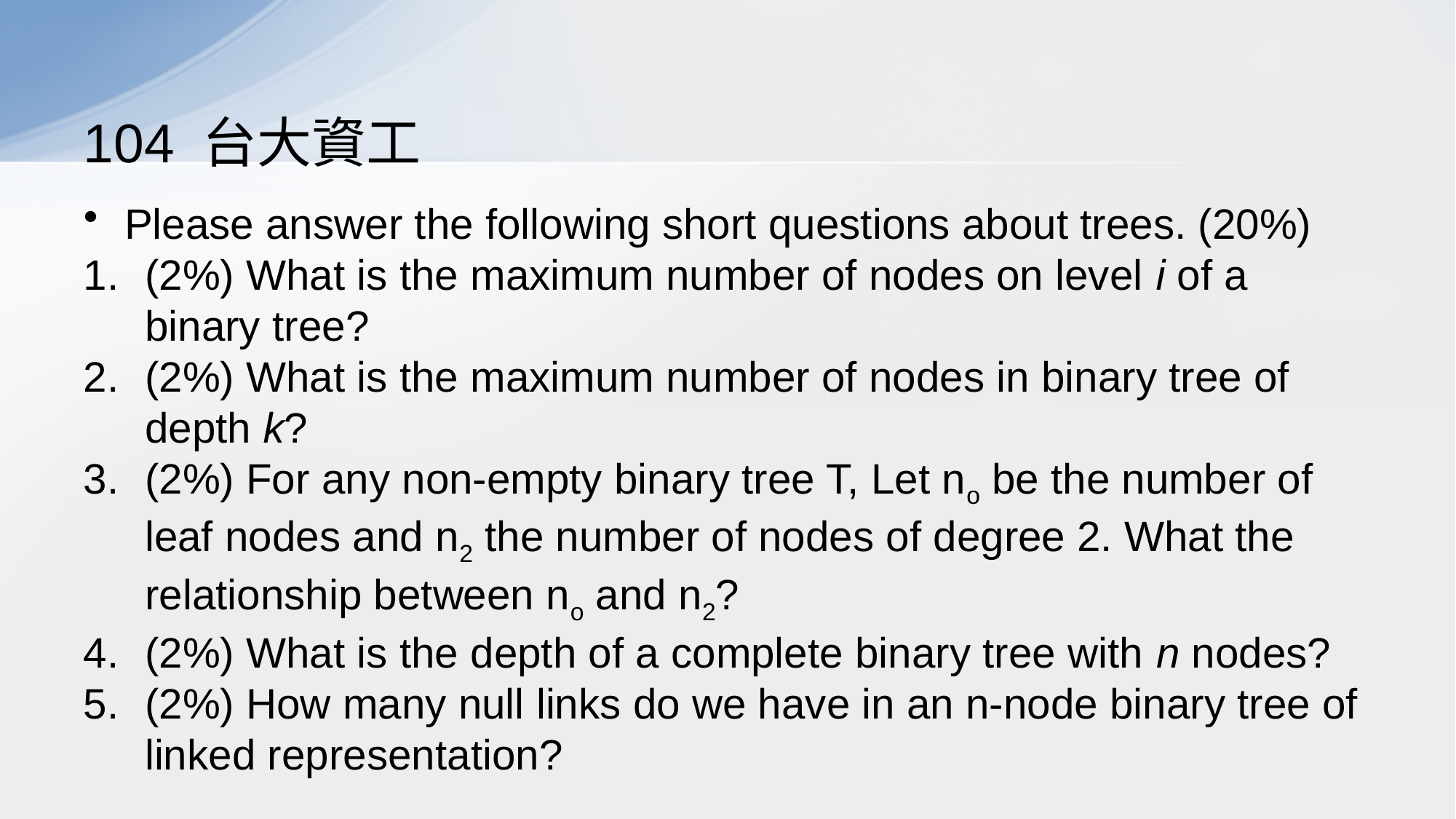

# 104 台大資工
Please answer the following short questions about trees. (20%)
(2%) What is the maximum number of nodes on level i of a binary tree?
(2%) What is the maximum number of nodes in binary tree of depth k?
(2%) For any non-empty binary tree T, Let no be the number of leaf nodes and n2 the number of nodes of degree 2. What the relationship between no and n2?
(2%) What is the depth of a complete binary tree with n nodes?
(2%) How many null links do we have in an n-node binary tree of linked representation?